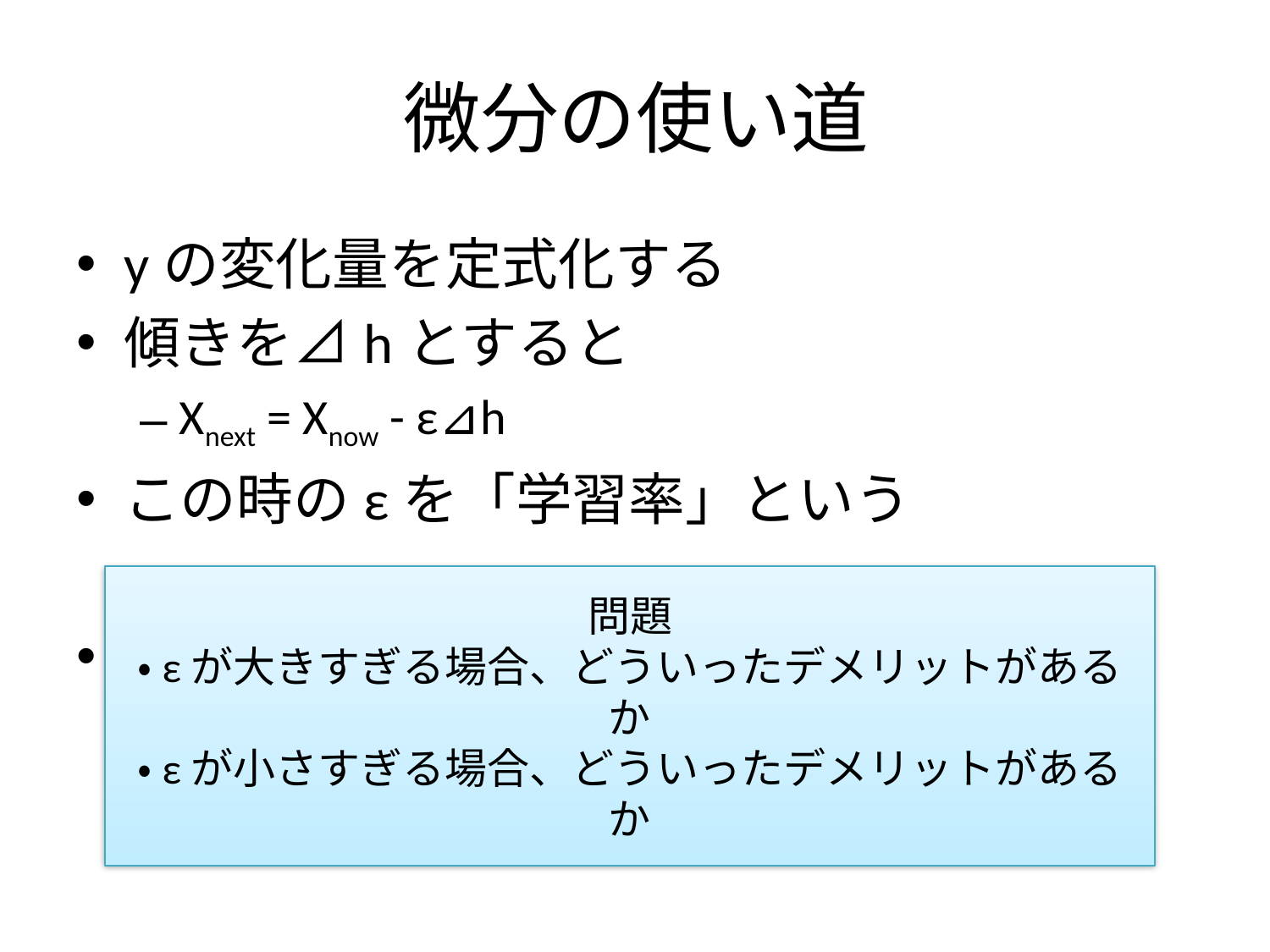

# 微分の使い道
yの変化量を定式化する
傾きを⊿hとすると
Xnext = Xnow - ε⊿h
この時のεを「学習率」という

Ｙ
問題
・εが大きすぎる場合、どういったデメリットがあるか
・εが小さすぎる場合、どういったデメリットがあるか